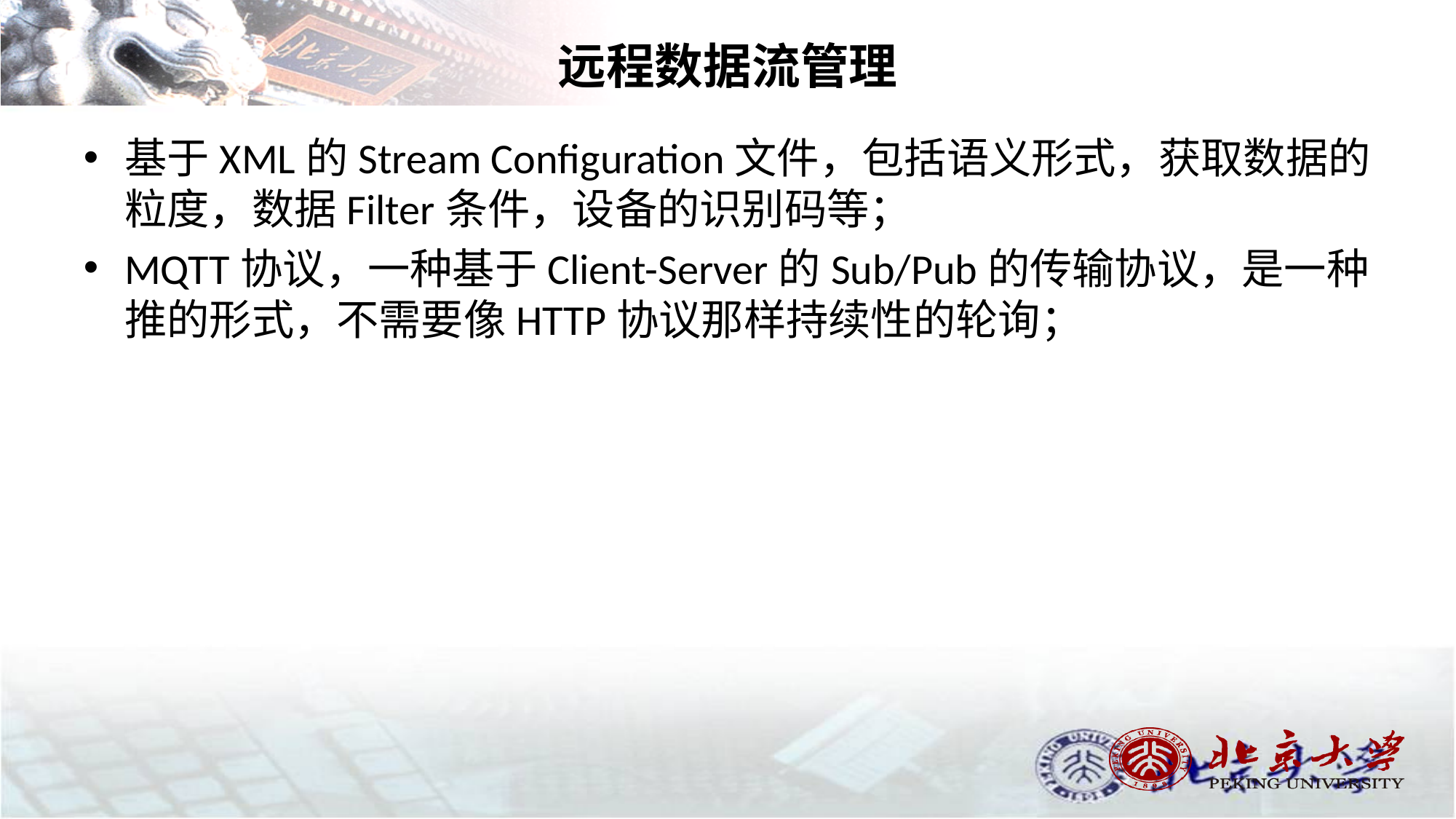

# 远程数据流管理
基于XML的Stream Configuration文件，包括语义形式，获取数据的粒度，数据Filter条件，设备的识别码等；
MQTT协议，一种基于Client-Server的Sub/Pub的传输协议，是一种推的形式，不需要像HTTP协议那样持续性的轮询；